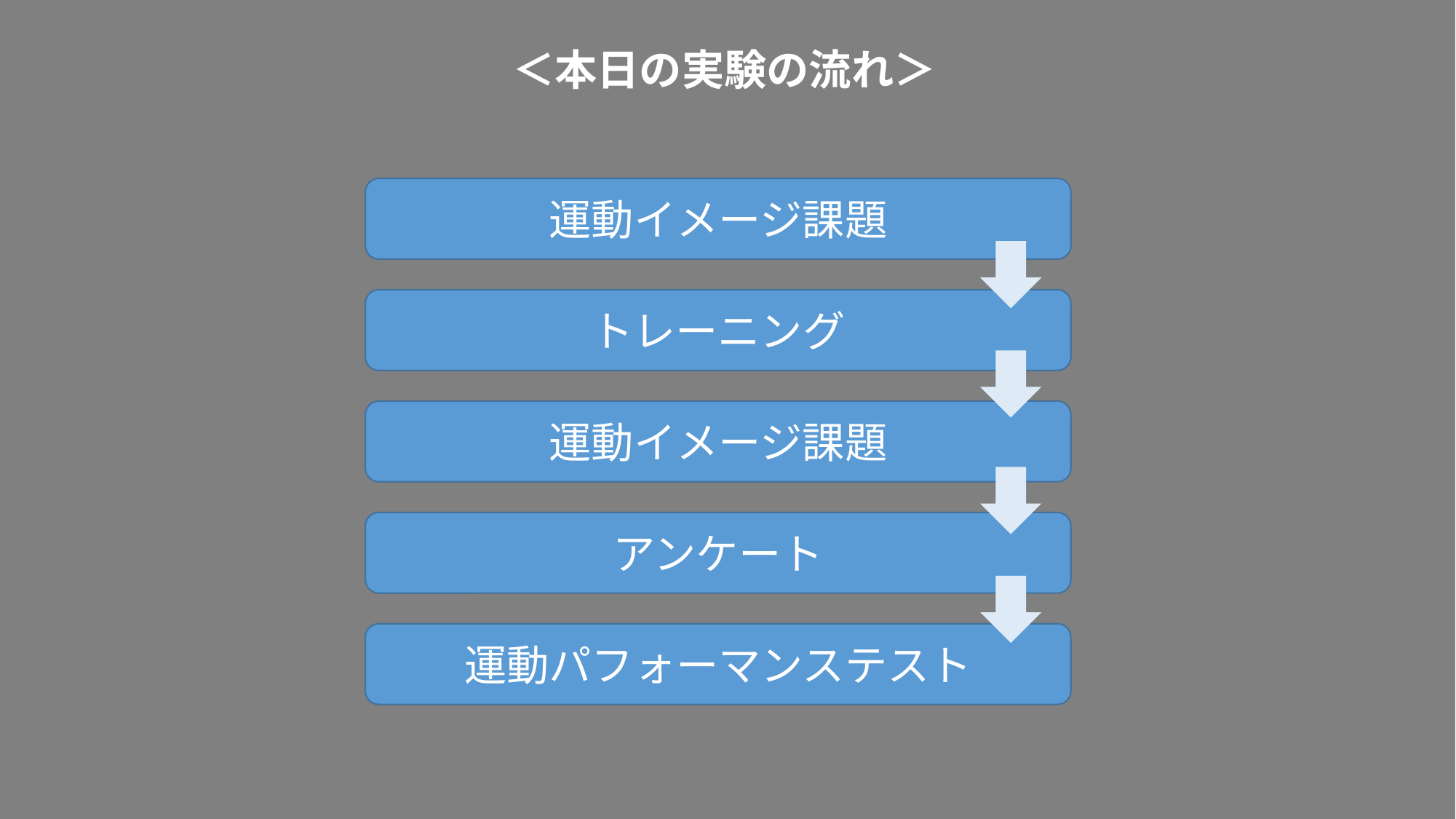

＜本日の実験の流れ＞
運動イメージ課題

トレーニング

運動イメージ課題

アンケート

運動パフォーマンステスト